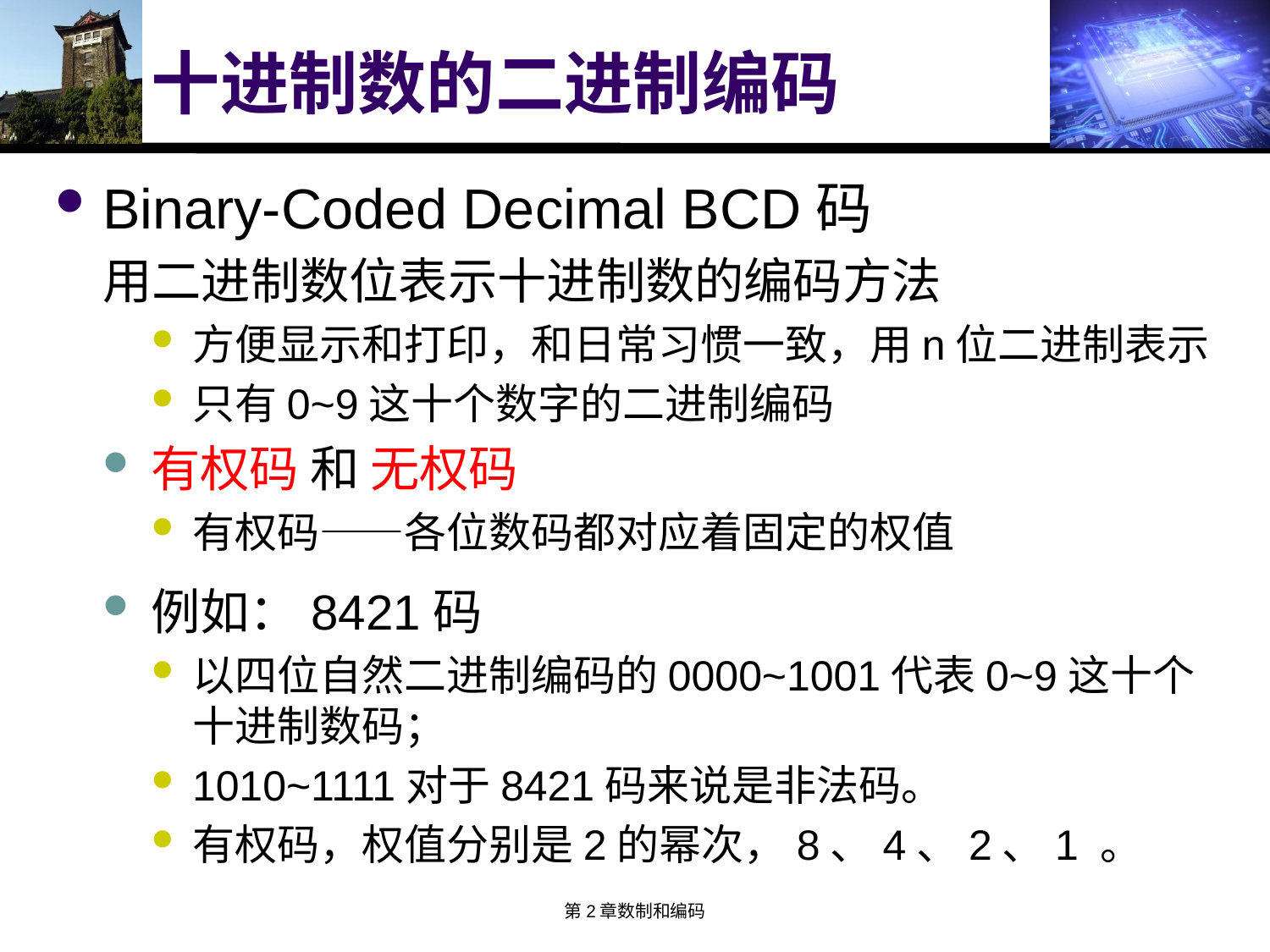

# 十进制数的二进制编码
Binary-Coded Decimal BCD码
用二进制数位表示十进制数的编码方法
方便显示和打印，和日常习惯一致，用n位二进制表示
只有0~9这十个数字的二进制编码
有权码 和 无权码
有权码——各位数码都对应着固定的权值
例如：8421码
以四位自然二进制编码的0000~1001代表0~9这十个十进制数码；
1010~1111对于8421码来说是非法码。
有权码，权值分别是2的幂次，8、4、2、1 。

第2章数制和编码
43